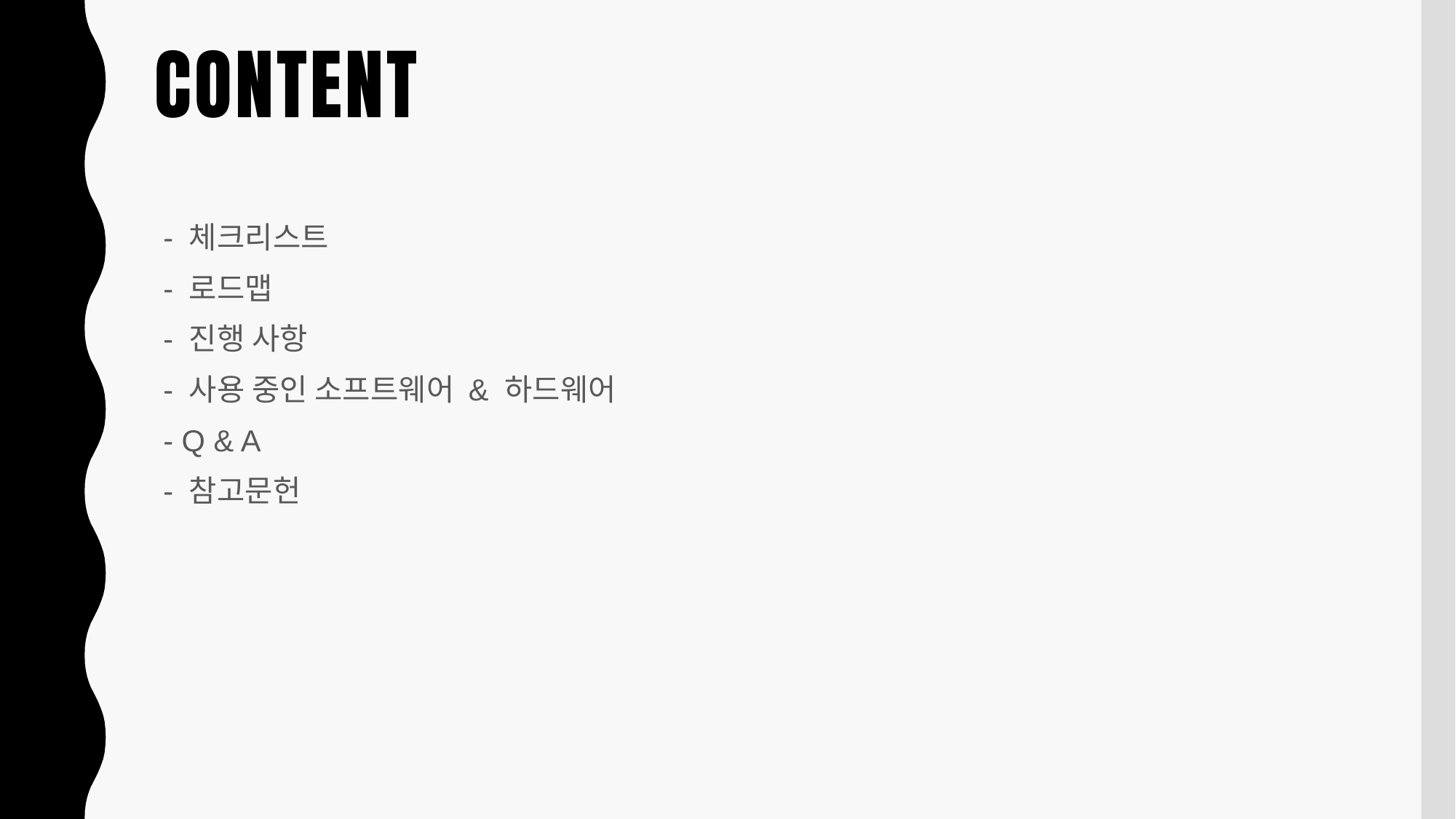

# Content
 - 체크리스트
 - 로드맵
 - 진행 사항
 - 사용 중인 소프트웨어 & 하드웨어
 - Q & A
 - 참고문헌